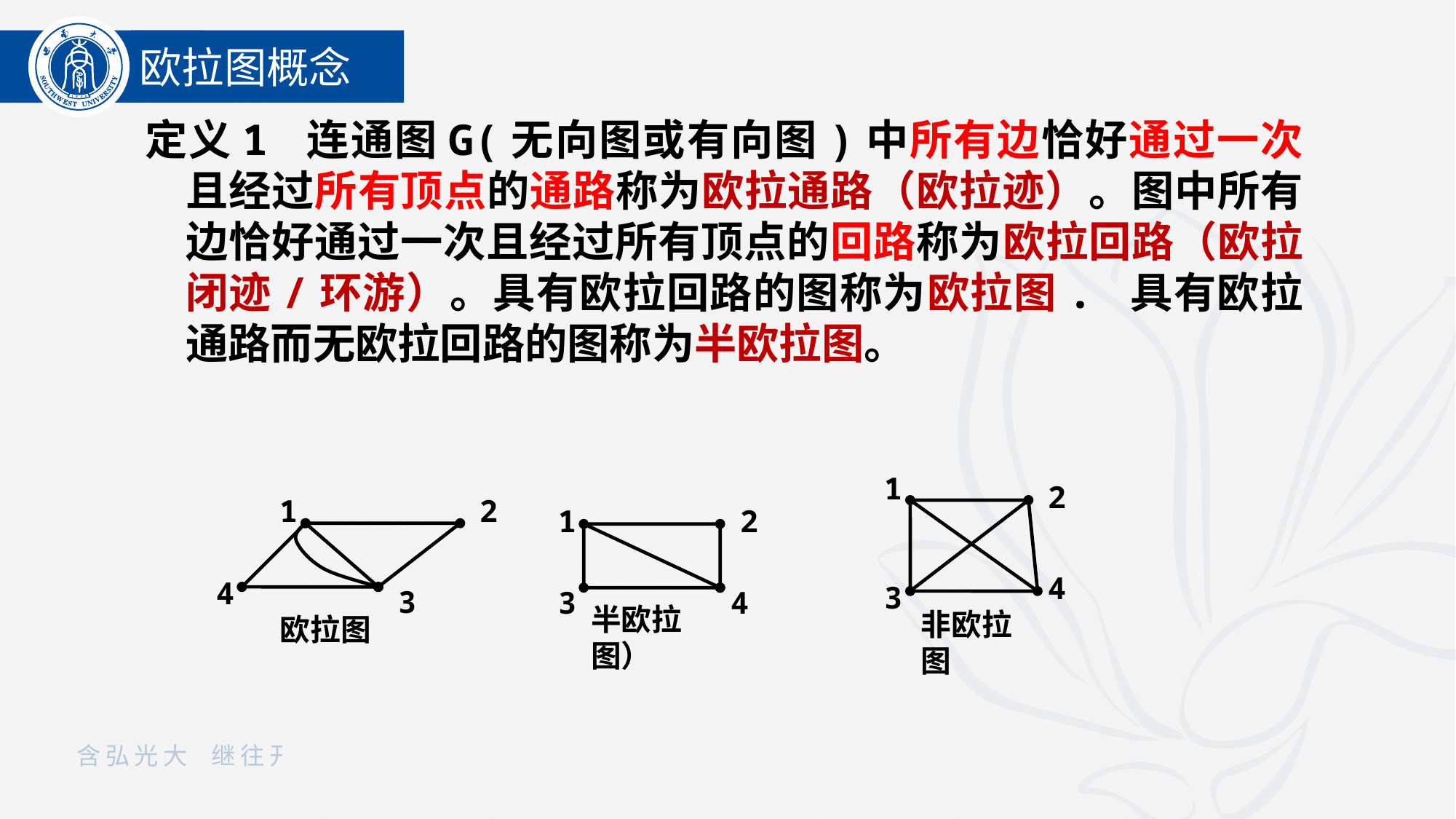

欧拉图概念
定义1 连通图G(无向图或有向图)中所有边恰好通过一次且经过所有顶点的通路称为欧拉通路（欧拉迹）。图中所有边恰好通过一次且经过所有顶点的回路称为欧拉回路（欧拉闭迹/环游）。具有欧拉回路的图称为欧拉图. 具有欧拉通路而无欧拉回路的图称为半欧拉图。
1
2

4
3

非欧拉图
1
2

4
3

欧拉图
1
2

3
4

半欧拉图）